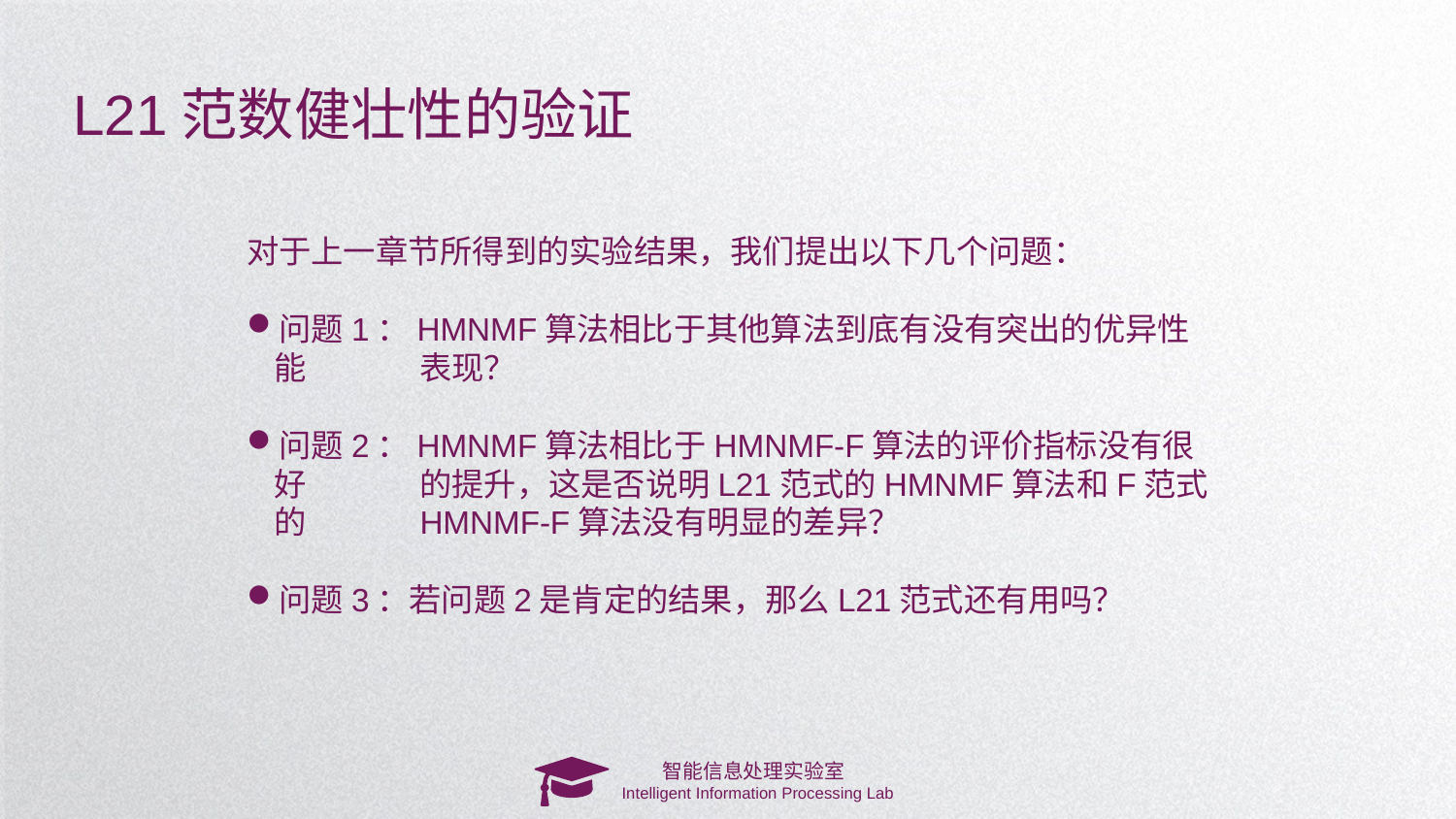

9
L21范数健壮性的验证
对于上一章节所得到的实验结果，我们提出以下几个问题：

问题1：HMNMF算法相比于其他算法到底有没有突出的优异性能	表现？

问题2：HMNMF算法相比于HMNMF-F算法的评价指标没有很好	的提升，这是否说明L21范式的HMNMF算法和F范式的	HMNMF-F算法没有明显的差异？

问题3：若问题2是肯定的结果，那么L21范式还有用吗？